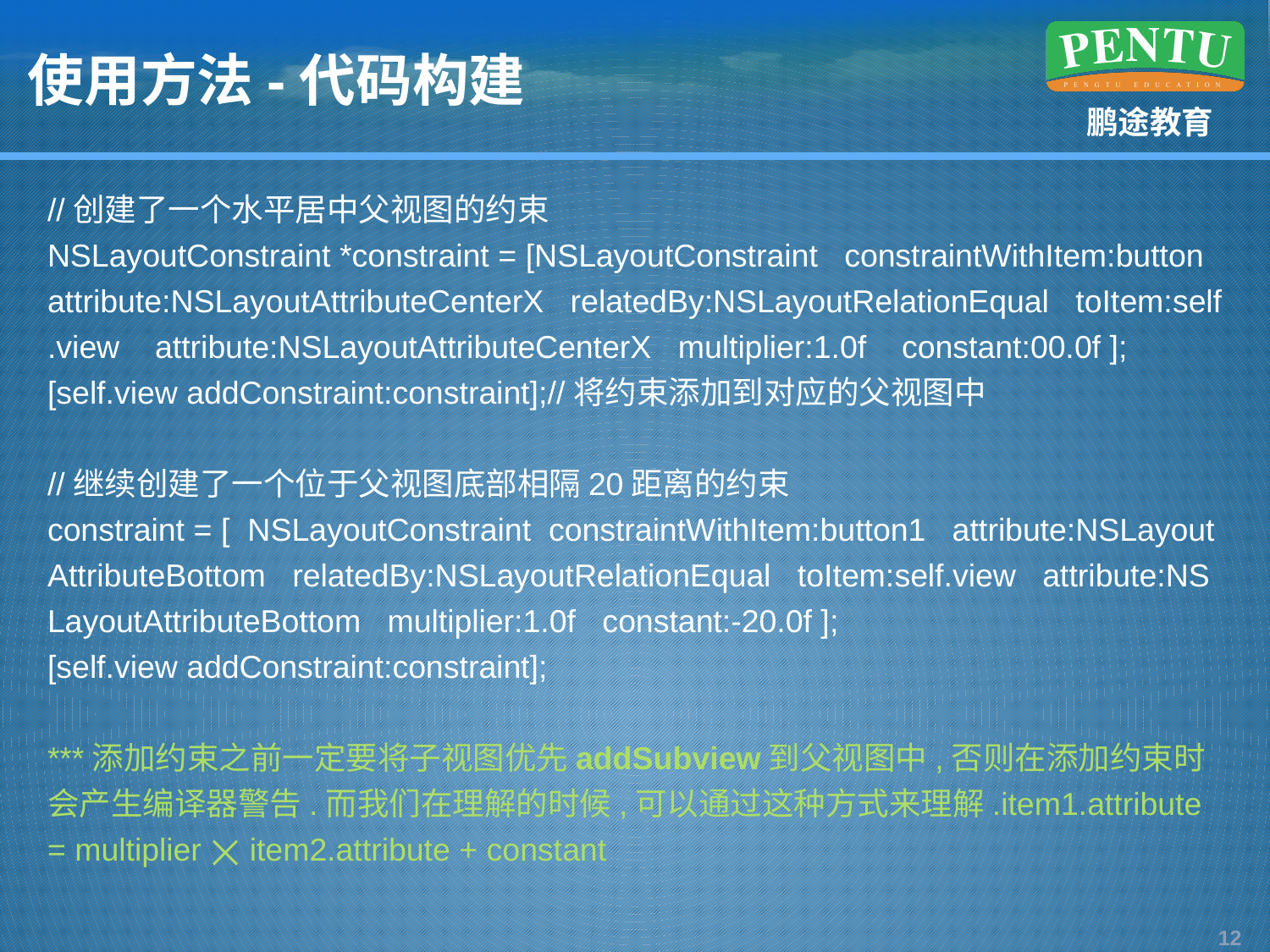

# 使用方法-代码构建
//创建了一个水平居中父视图的约束NSLayoutConstraint *constraint = [NSLayoutConstraint   constraintWithItem:button attribute:NSLayoutAttributeCenterX   relatedBy:NSLayoutRelationEqual   toItem:self.view    attribute:NSLayoutAttributeCenterX   multiplier:1.0f    constant:00.0f ];
[self.view addConstraint:constraint];//将约束添加到对应的父视图中

//继续创建了一个位于父视图底部相隔20距离的约束constraint = [  NSLayoutConstraint  constraintWithItem:button1   attribute:NSLayoutAttributeBottom   relatedBy:NSLayoutRelationEqual   toItem:self.view   attribute:NSLayoutAttributeBottom   multiplier:1.0f   constant:-20.0f ];
[self.view addConstraint:constraint];

***添加约束之前一定要将子视图优先addSubview到父视图中,否则在添加约束时会产生编译器警告.而我们在理解的时候,可以通过这种方式来理解.item1.attribute = multiplier ⨉ item2.attribute + constant

12